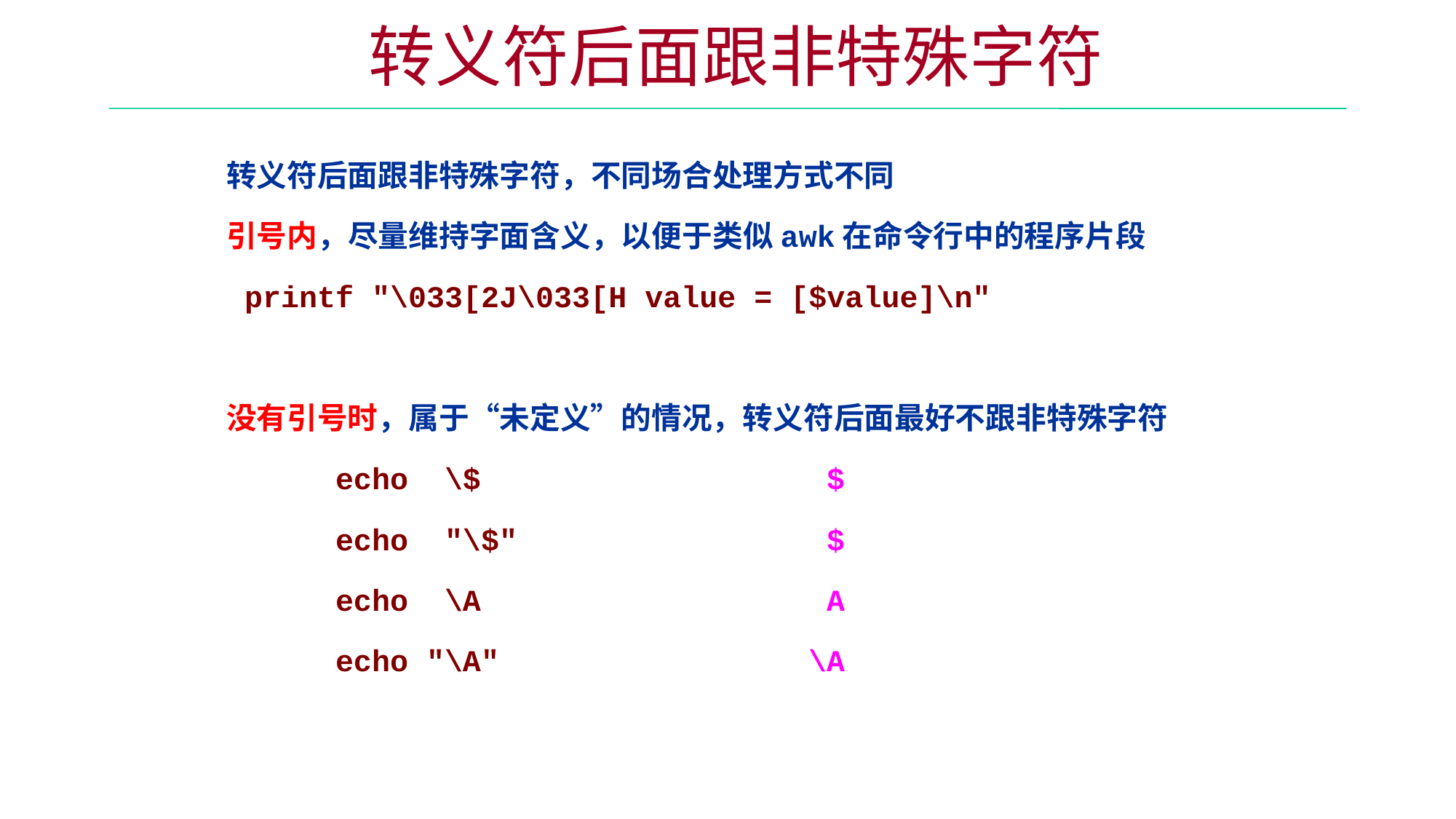

转义符后面跟非特殊字符
转义符后面跟非特殊字符，不同场合处理方式不同
引号内，尽量维持字面含义，以便于类似awk在命令行中的程序片段
 printf "\033[2J\033[H value = [$value]\n"

没有引号时，属于“未定义”的情况，转义符后面最好不跟非特殊字符
      echo  \$                   $
      echo  "\$"                 $
      echo  \A                   A
      echo "\A"                 \A